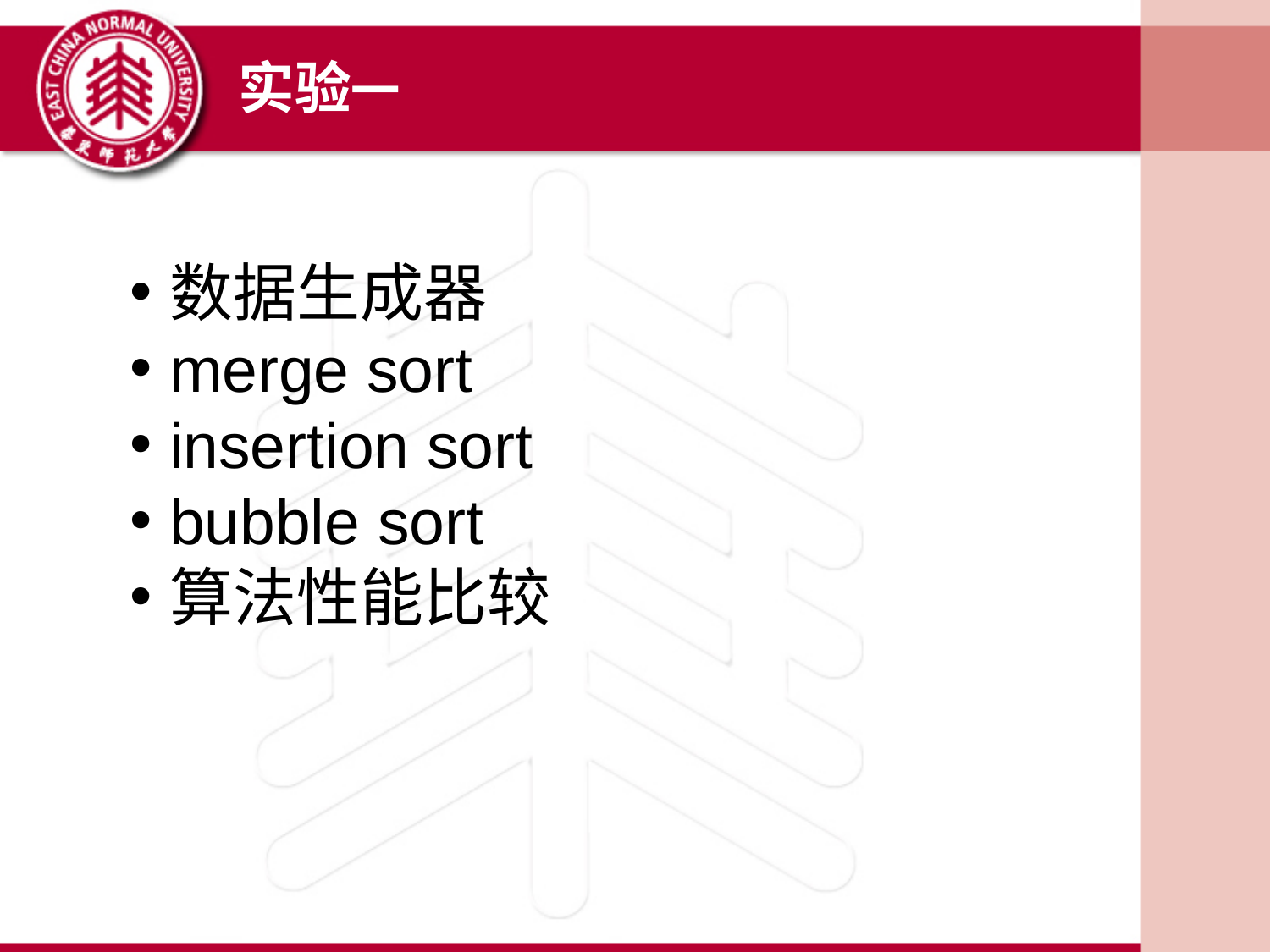

实验一
数据生成器
merge sort
insertion sort
bubble sort
算法性能比较